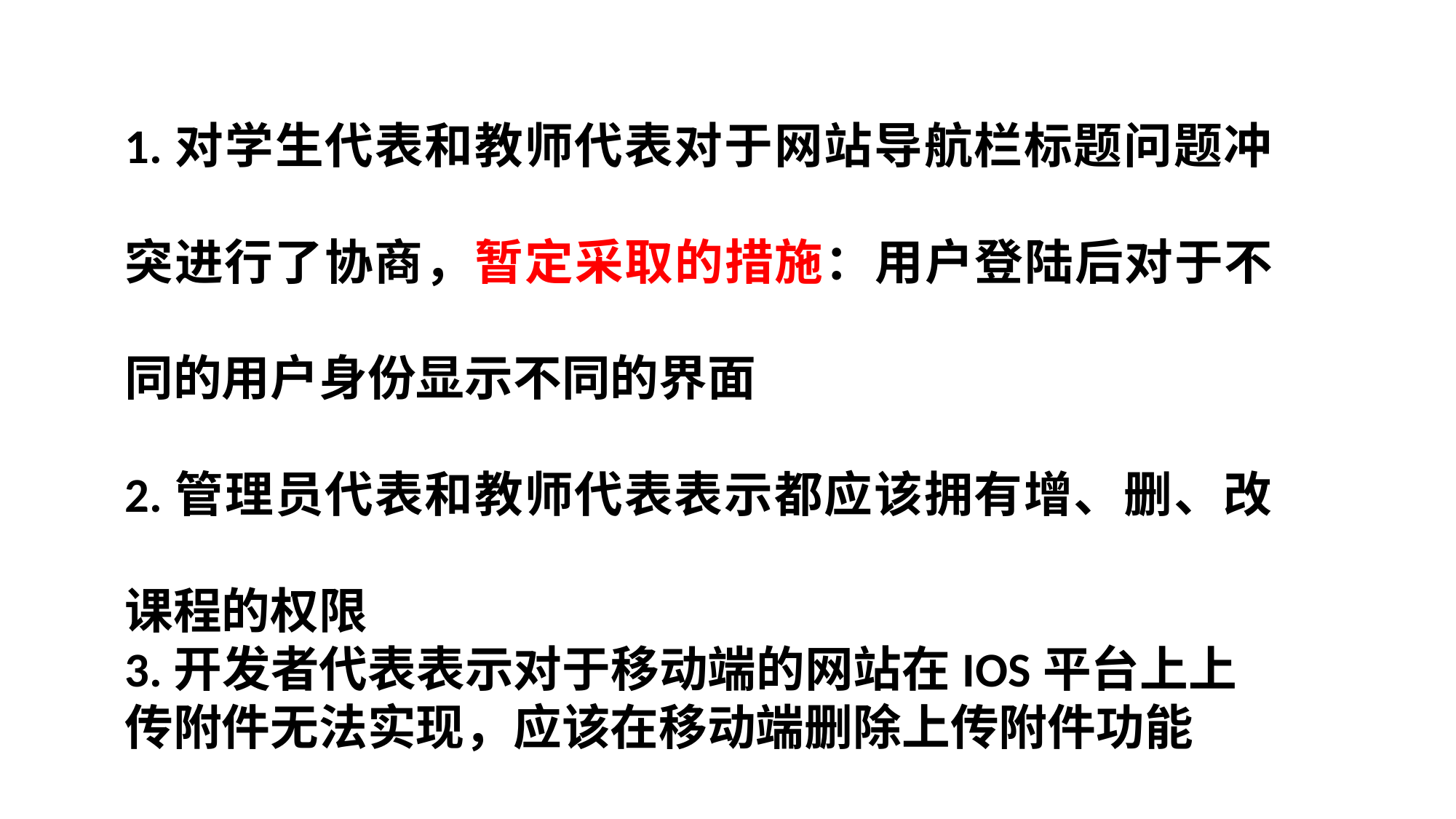

1.对学生代表和教师代表对于网站导航栏标题问题冲突进行了协商，暂定采取的措施：用户登陆后对于不同的用户身份显示不同的界面
2.管理员代表和教师代表表示都应该拥有增、删、改课程的权限
3.开发者代表表示对于移动端的网站在IOS平台上上传附件无法实现，应该在移动端删除上传附件功能